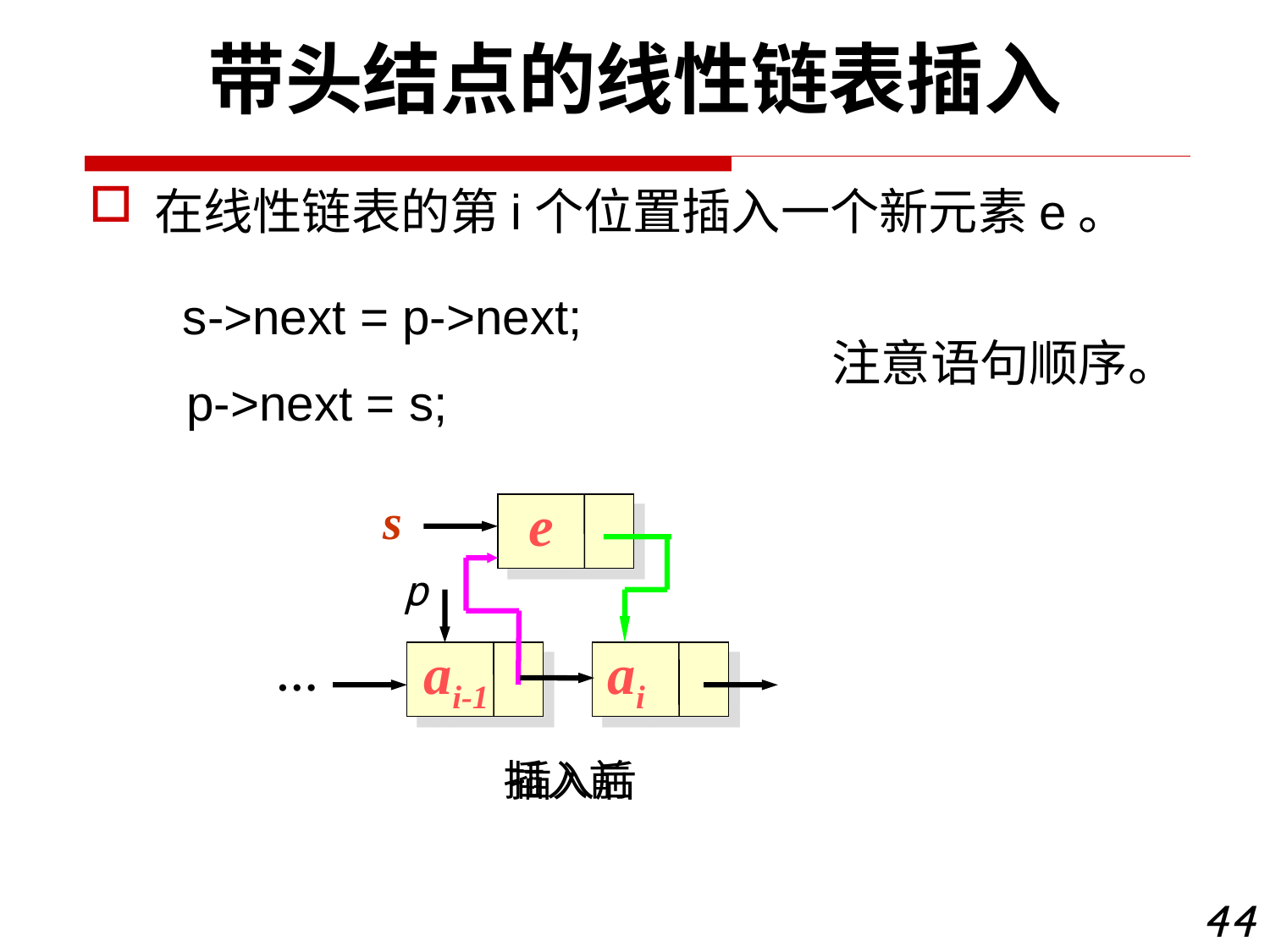

带头结点的线性链表插入
在线性链表的第i个位置插入一个新元素e。
s->next = p->next;
注意语句顺序。
p->next = s;

s
e

p

ai-1
ai

…

…

插入前
插入后
44